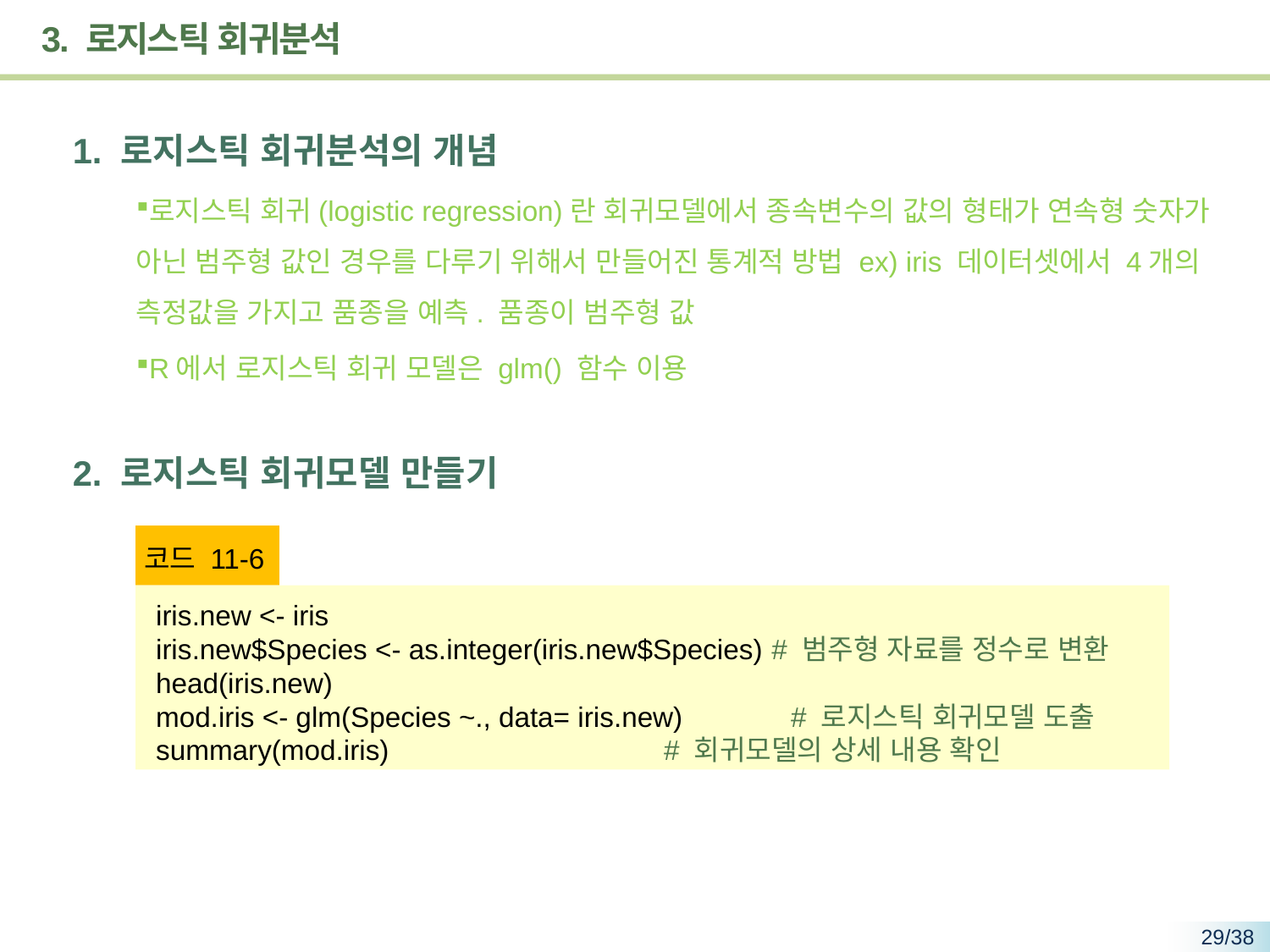

# 3. 로지스틱 회귀분석
1. 로지스틱 회귀분석의 개념
로지스틱 회귀(logistic regression)란 회귀모델에서 종속변수의 값의 형태가 연속형 숫자가 아닌 범주형 값인 경우를 다루기 위해서 만들어진 통계적 방법 ex) iris 데이터셋에서 4개의 측정값을 가지고 품종을 예측. 품종이 범주형 값
R에서 로지스틱 회귀 모델은 glm() 함수 이용

2. 로지스틱 회귀모델 만들기

코드 11-6

iris.new <- iris
iris.new$Species <- as.integer(iris.new$Species) # 범주형 자료를 정수로 변환
head(iris.new)
mod.iris <- glm(Species ~., data= iris.new) 	# 로지스틱 회귀모델 도출
summary(mod.iris) 			# 회귀모델의 상세 내용 확인